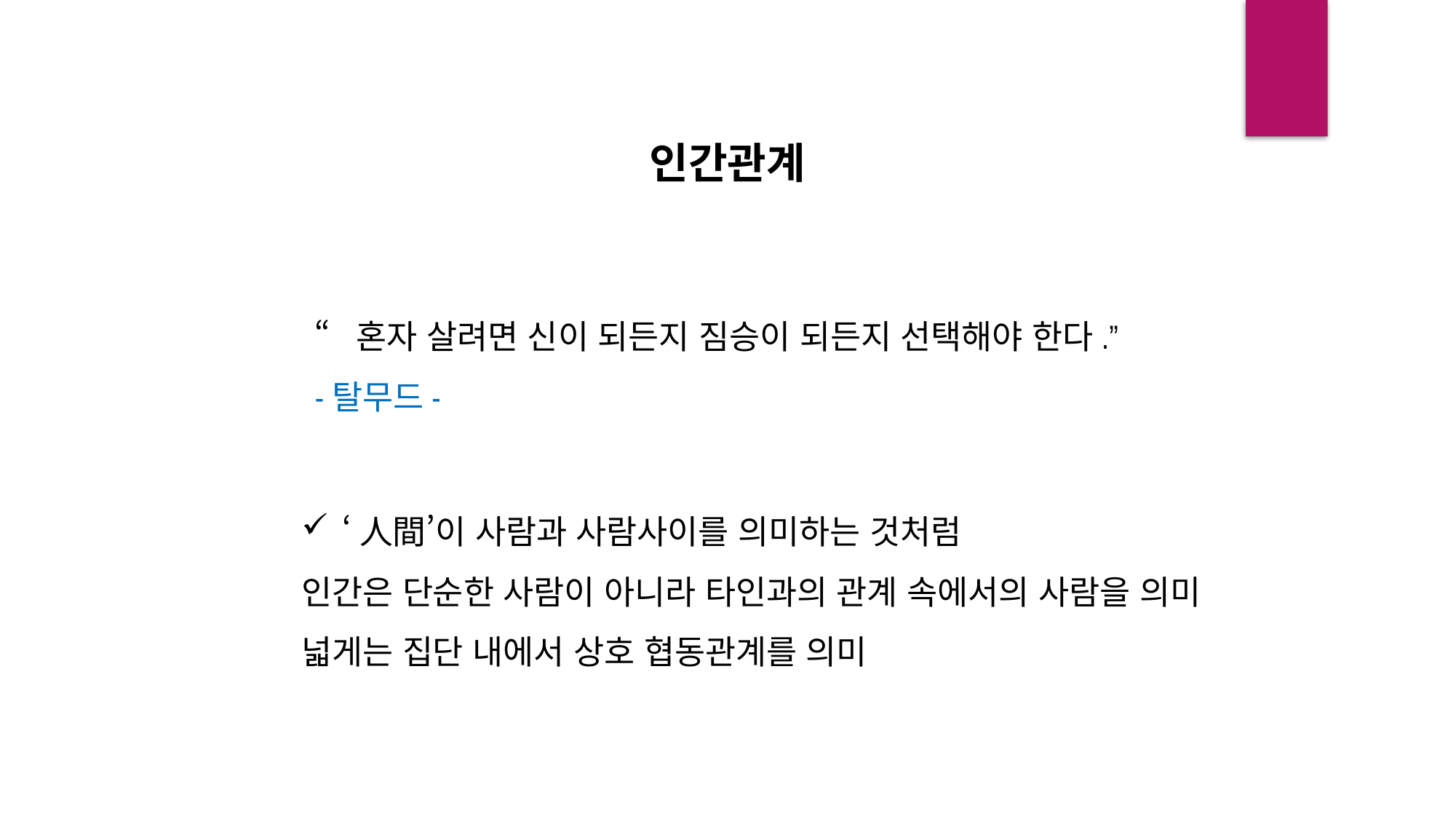

인간관계
“혼자 살려면 신이 되든지 짐승이 되든지 선택해야 한다.”
-탈무드-
‘人間’이 사람과 사람사이를 의미하는 것처럼
인간은 단순한 사람이 아니라 타인과의 관계 속에서의 사람을 의미
넓게는 집단 내에서 상호 협동관계를 의미